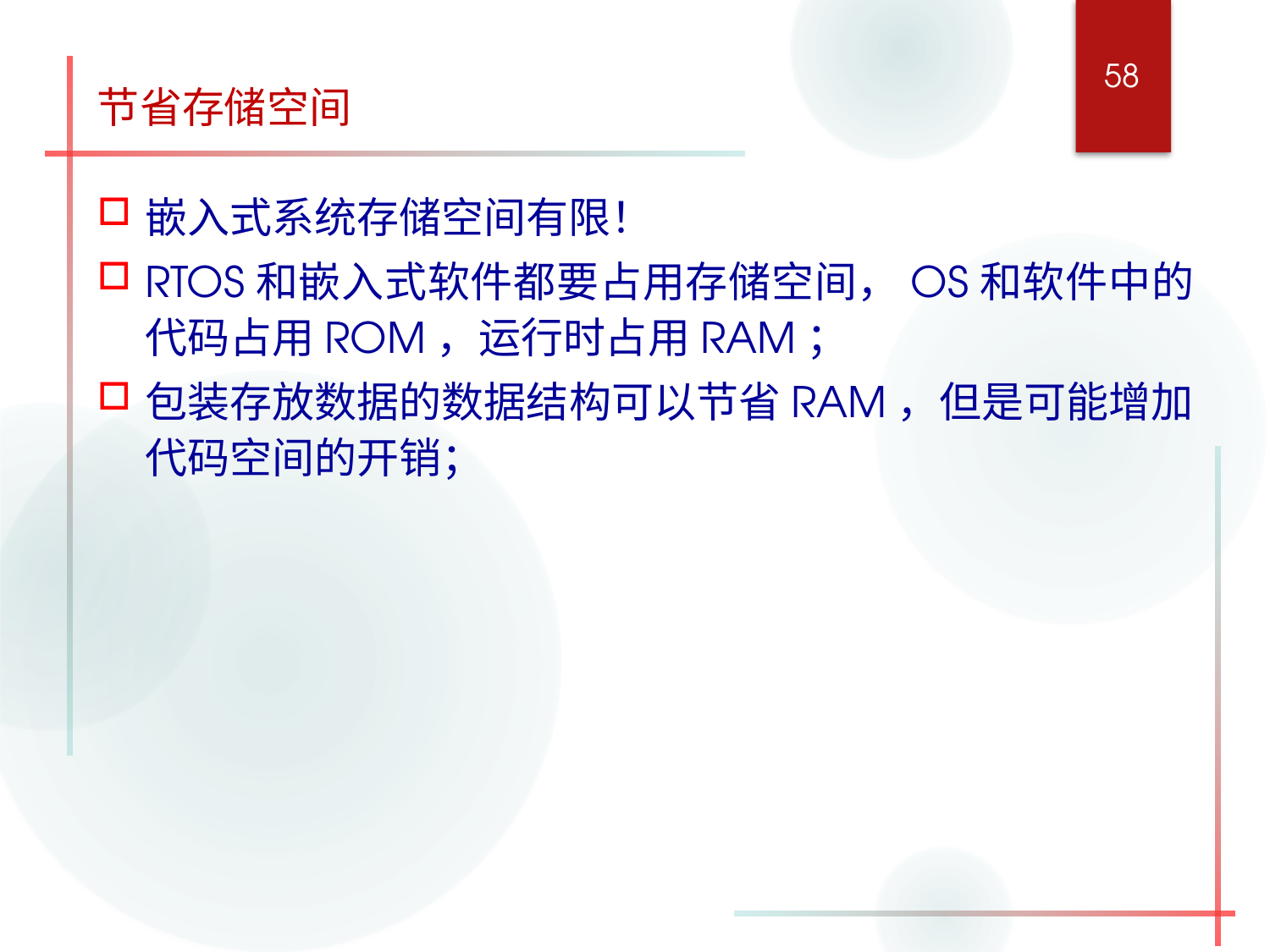

58
节省存储空间
嵌入式系统存储空间有限！
RTOS和嵌入式软件都要占用存储空间，OS和软件中的代码占用ROM，运行时占用RAM；
包装存放数据的数据结构可以节省RAM，但是可能增加代码空间的开销；